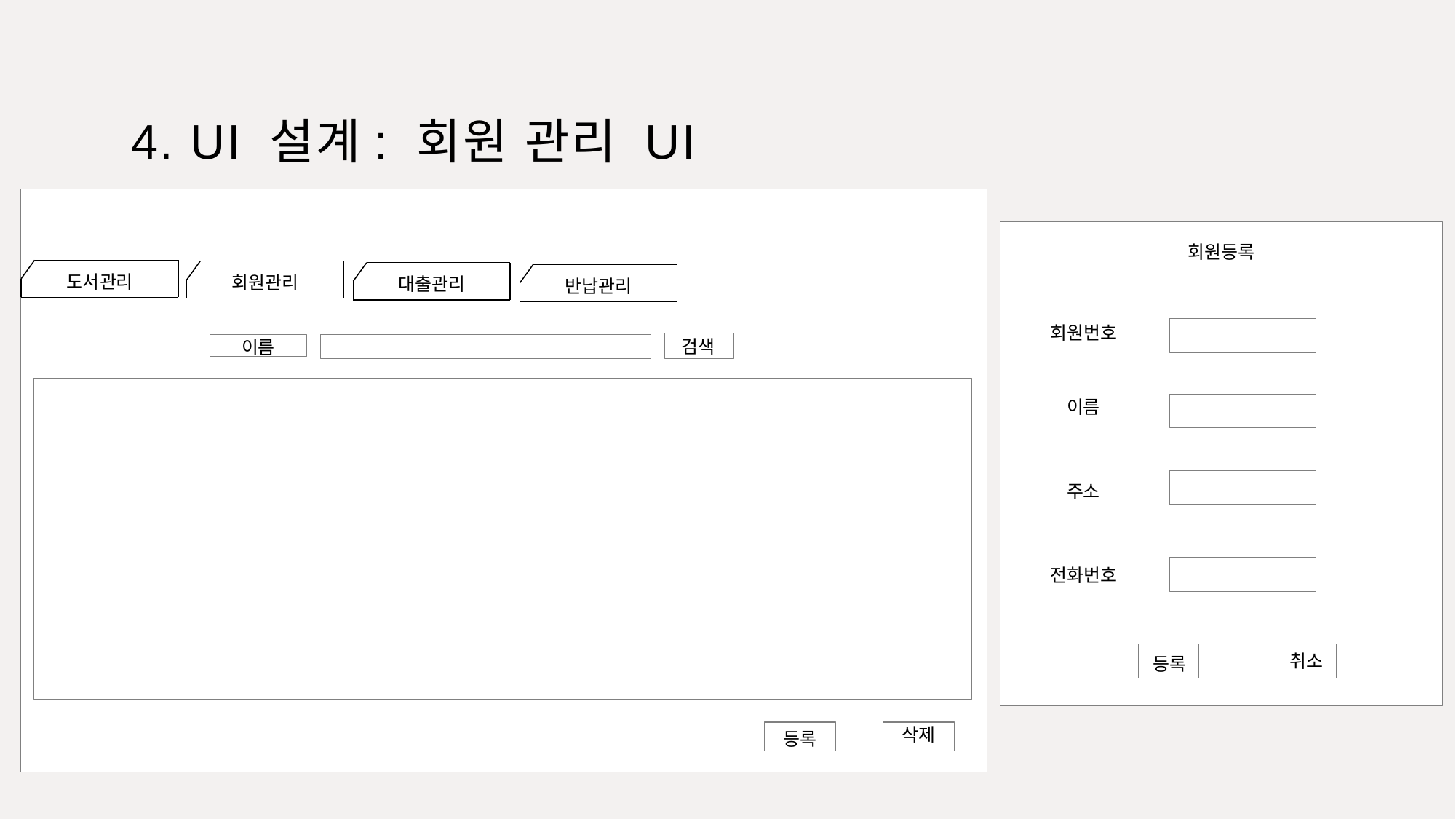

# 4. UI 설계: 회원 관리 UI

도서관리
회원관리
대출관리
반납관리
검색
이름

삭제
등록

회원등록
회원번호

이름

주소

전화번호

취소

등록